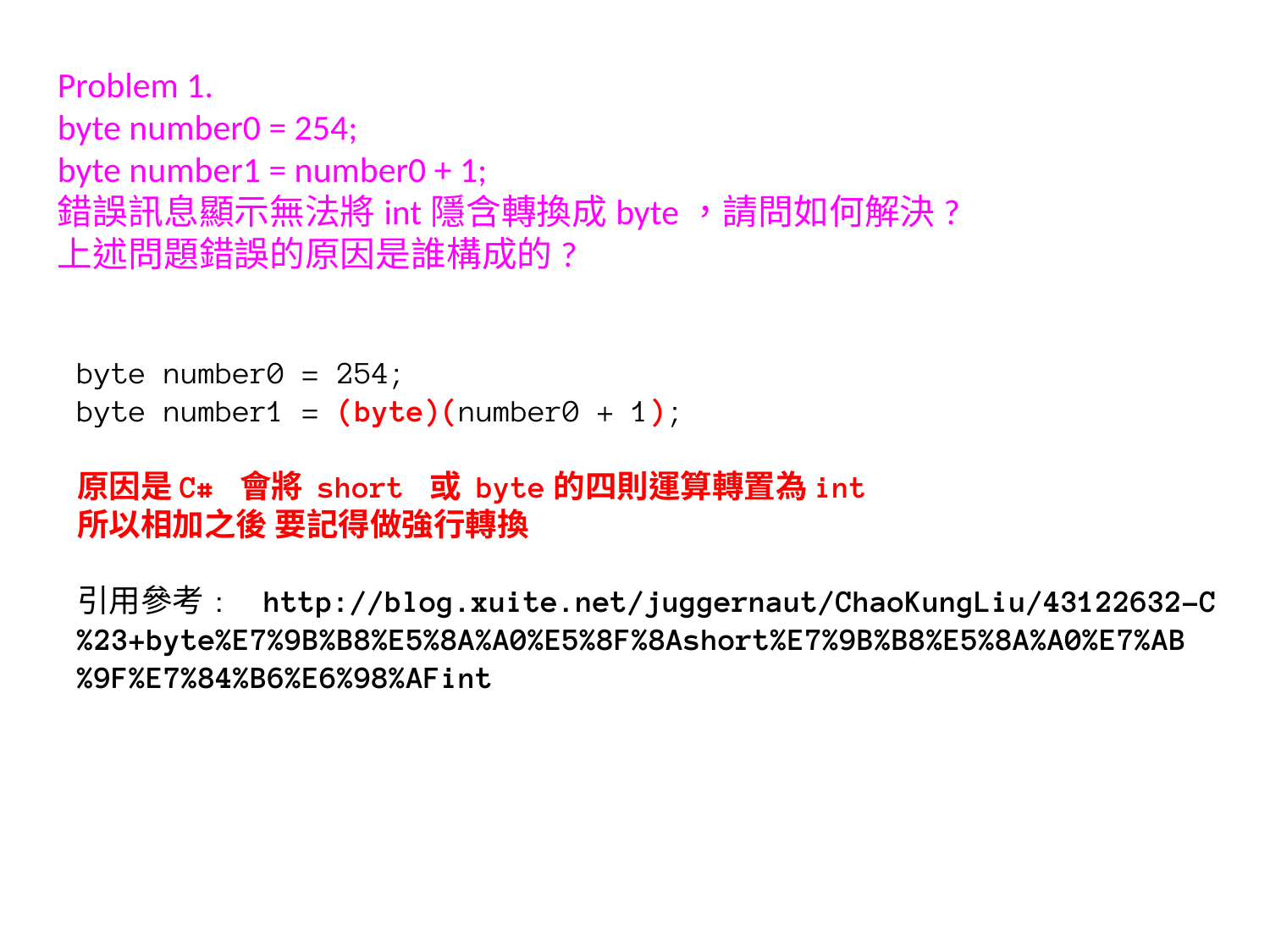

Problem 1.
byte number0 = 254;
byte number1 = number0 + 1;
錯誤訊息顯示無法將int隱含轉換成byte，請問如何解決?
上述問題錯誤的原因是誰構成的?
byte number0 = 254;
byte number1 = (byte)(number0 + 1);

原因是C# 會將 short 或 byte的四則運算轉置為int
所以相加之後 要記得做強行轉換

引用參考:  http://blog.xuite.net/juggernaut/ChaoKungLiu/43122632-C%23+byte%E7%9B%B8%E5%8A%A0%E5%8F%8Ashort%E7%9B%B8%E5%8A%A0%E7%AB%9F%E7%84%B6%E6%98%AFint